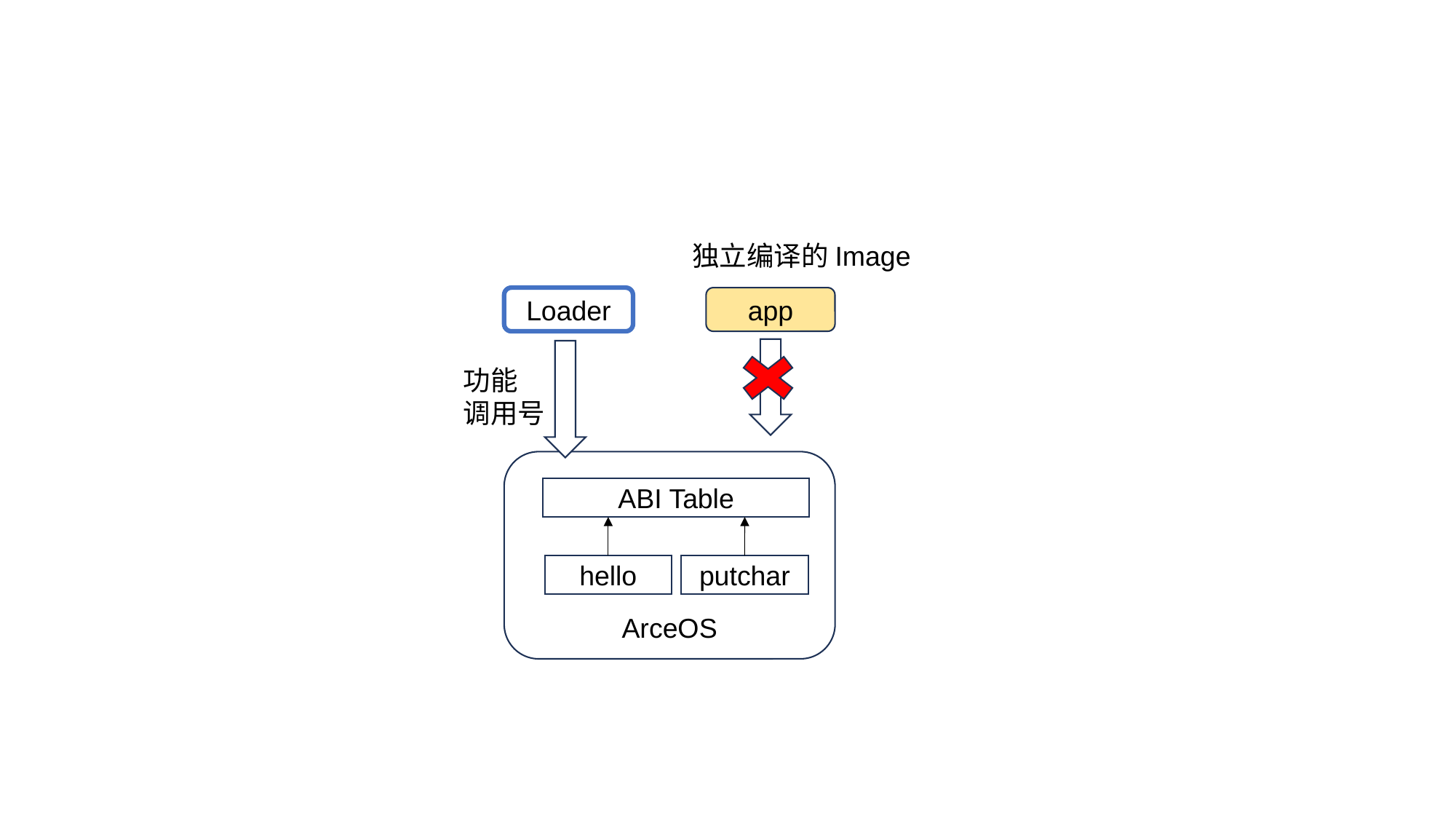

独立编译的Image
app
Loader

功能
调用号
ArceOS
ABI Table
hello
putchar